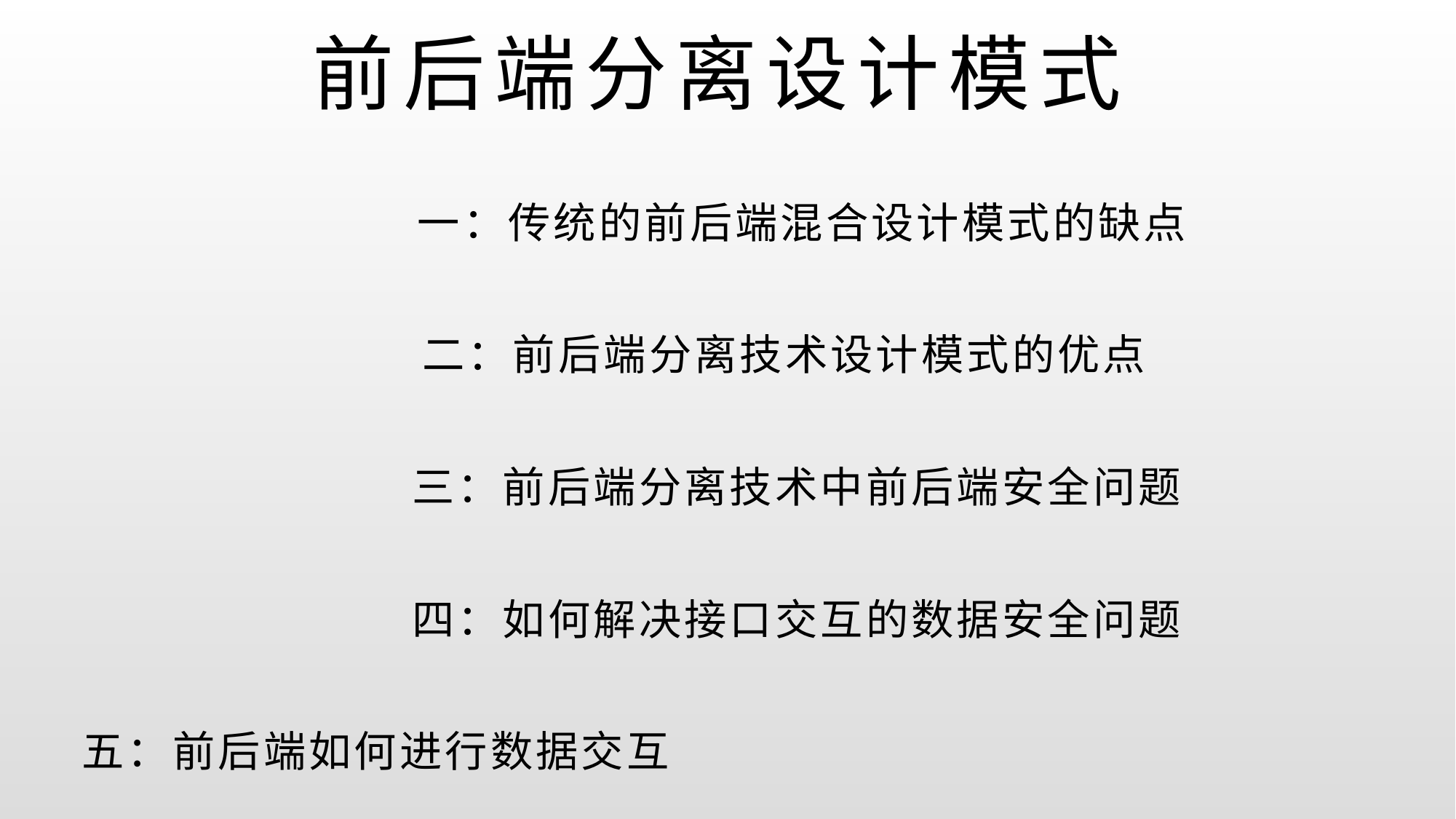

# 前后端分离设计模式
            一：传统的前后端混合设计模式的缺点

         二：前后端分离技术设计模式的优点

            三：前后端分离技术中前后端安全问题

            四：如何解决接口交互的数据安全问题

五：前后端如何进行数据交互